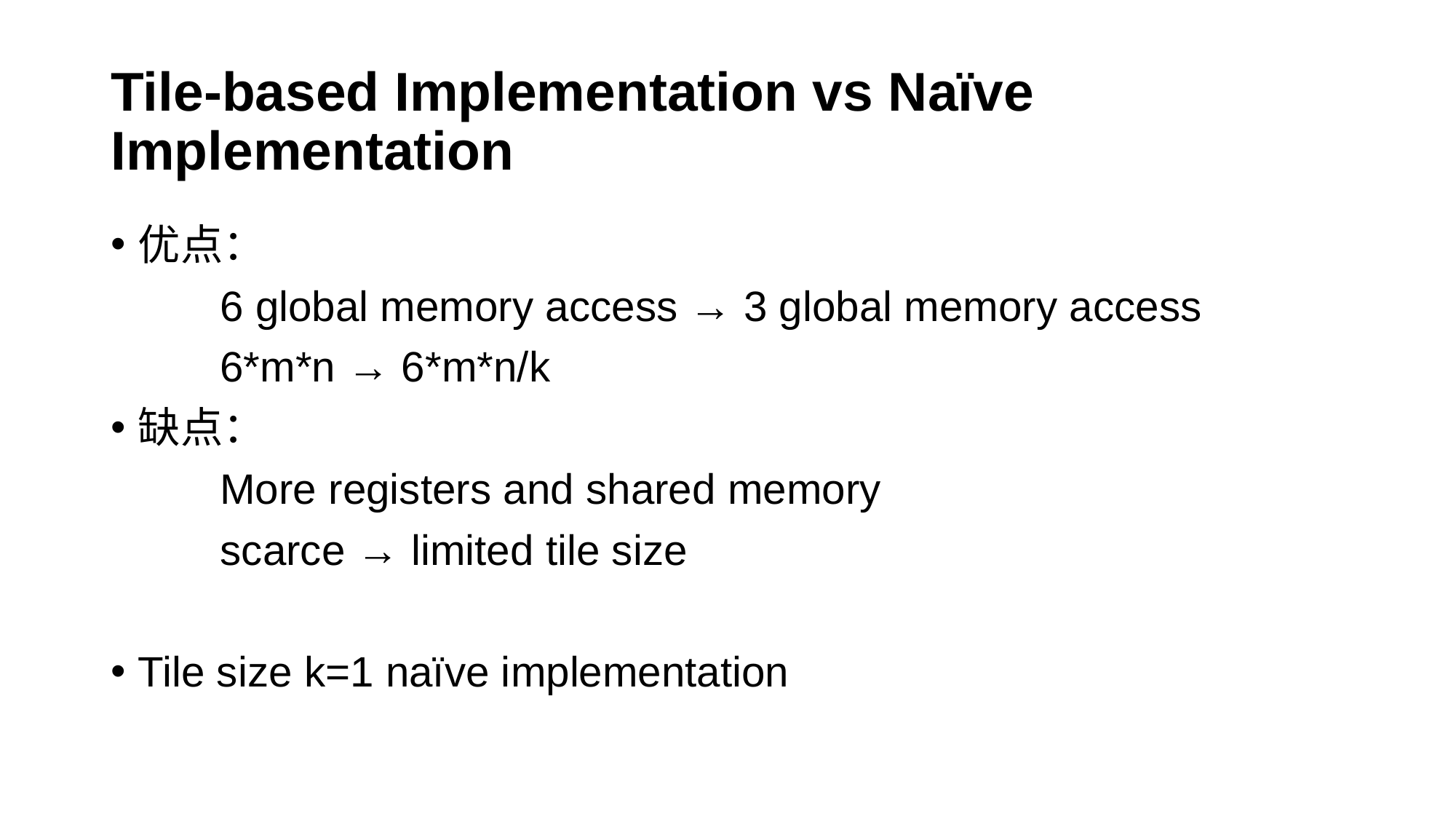

# Tile-based Implementation vs Naïve Implementation
优点：
	6 global memory access → 3 global memory access
	6*m*n → 6*m*n/k
缺点：
	More registers and shared memory
	scarce → limited tile size

Tile size k=1 naïve implementation